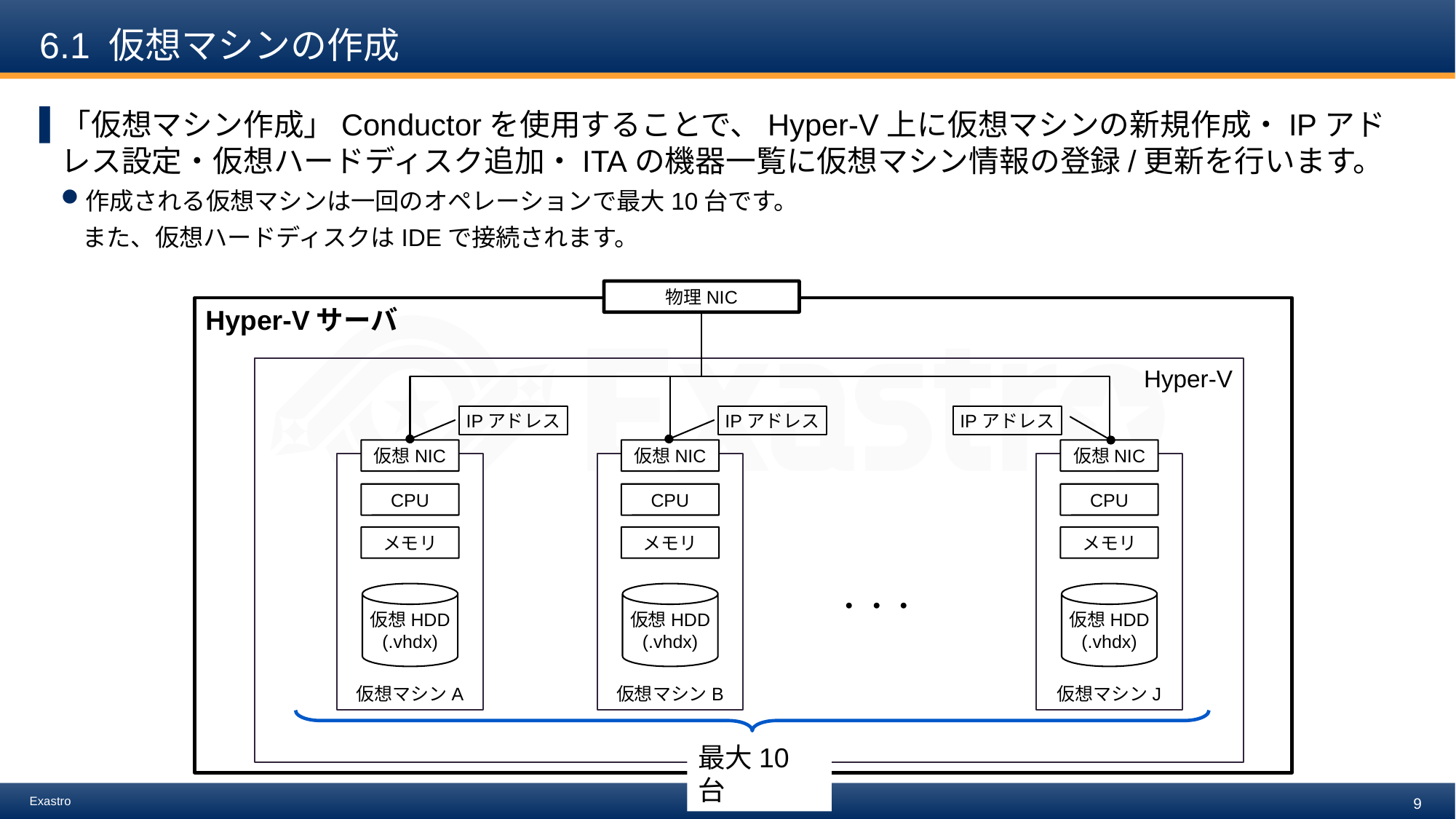

# 6.1 仮想マシンの作成
「仮想マシン作成」Conductorを使用することで、Hyper-V上に仮想マシンの新規作成・IPアドレス設定・仮想ハードディスク追加・ITAの機器一覧に仮想マシン情報の登録/更新を行います。
作成される仮想マシンは一回のオペレーションで最大10台です。
また、仮想ハードディスクはIDEで接続されます。

物理NIC
Hyper-Vサーバ
Hyper-V
IPアドレス
IPアドレス
IPアドレス
仮想NIC
仮想マシンA
CPU
メモリ
仮想HDD
(.vhdx)
仮想NIC
仮想マシンB
CPU
メモリ
仮想HDD
(.vhdx)
仮想NIC
仮想マシンJ
CPU
メモリ
仮想HDD
(.vhdx)
・・・
最大10台